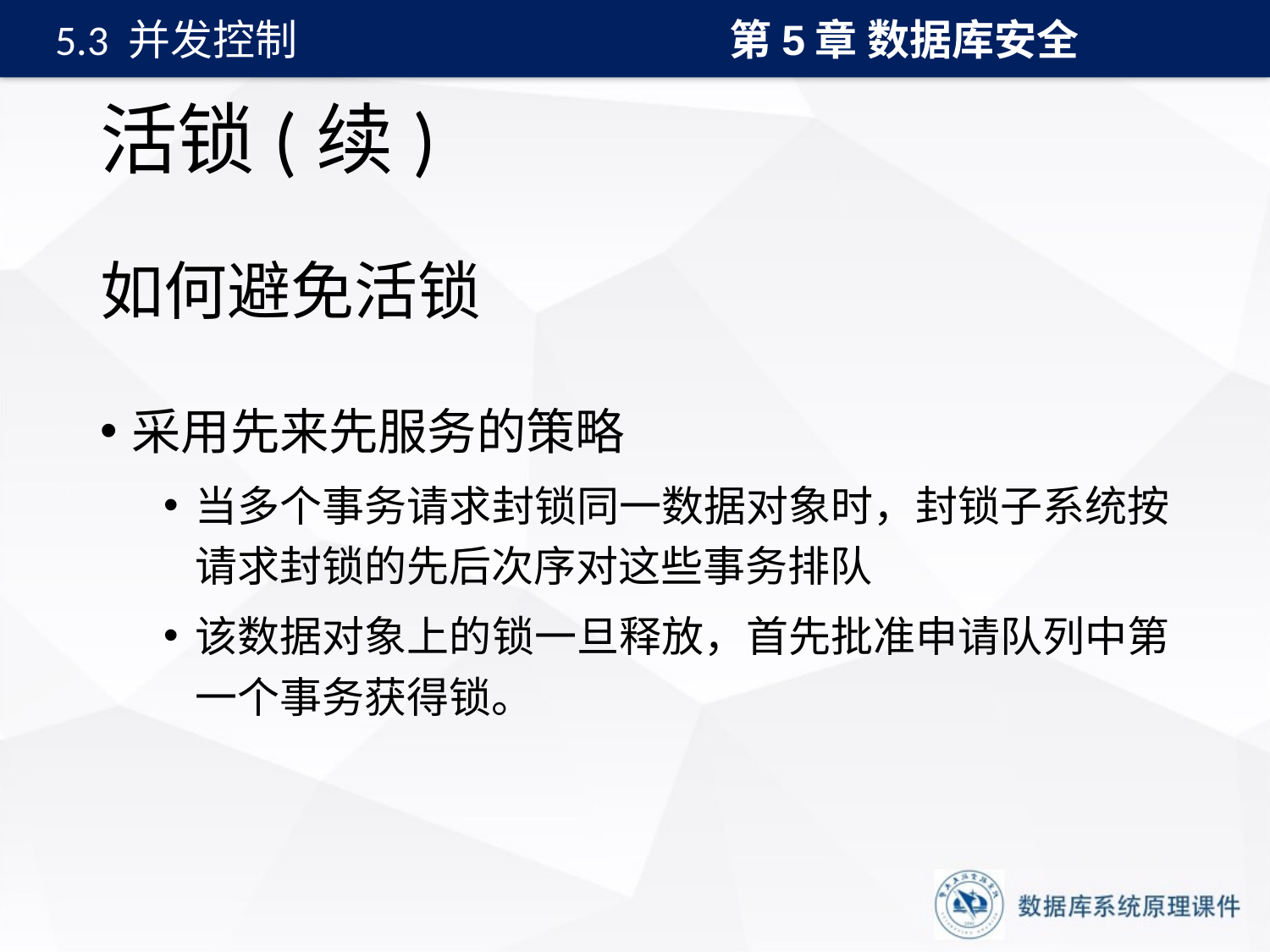

第5章 数据库安全
5.3 并发控制
# 活锁(续)
如何避免活锁

采用先来先服务的策略
当多个事务请求封锁同一数据对象时，封锁子系统按请求封锁的先后次序对这些事务排队
该数据对象上的锁一旦释放，首先批准申请队列中第一个事务获得锁。